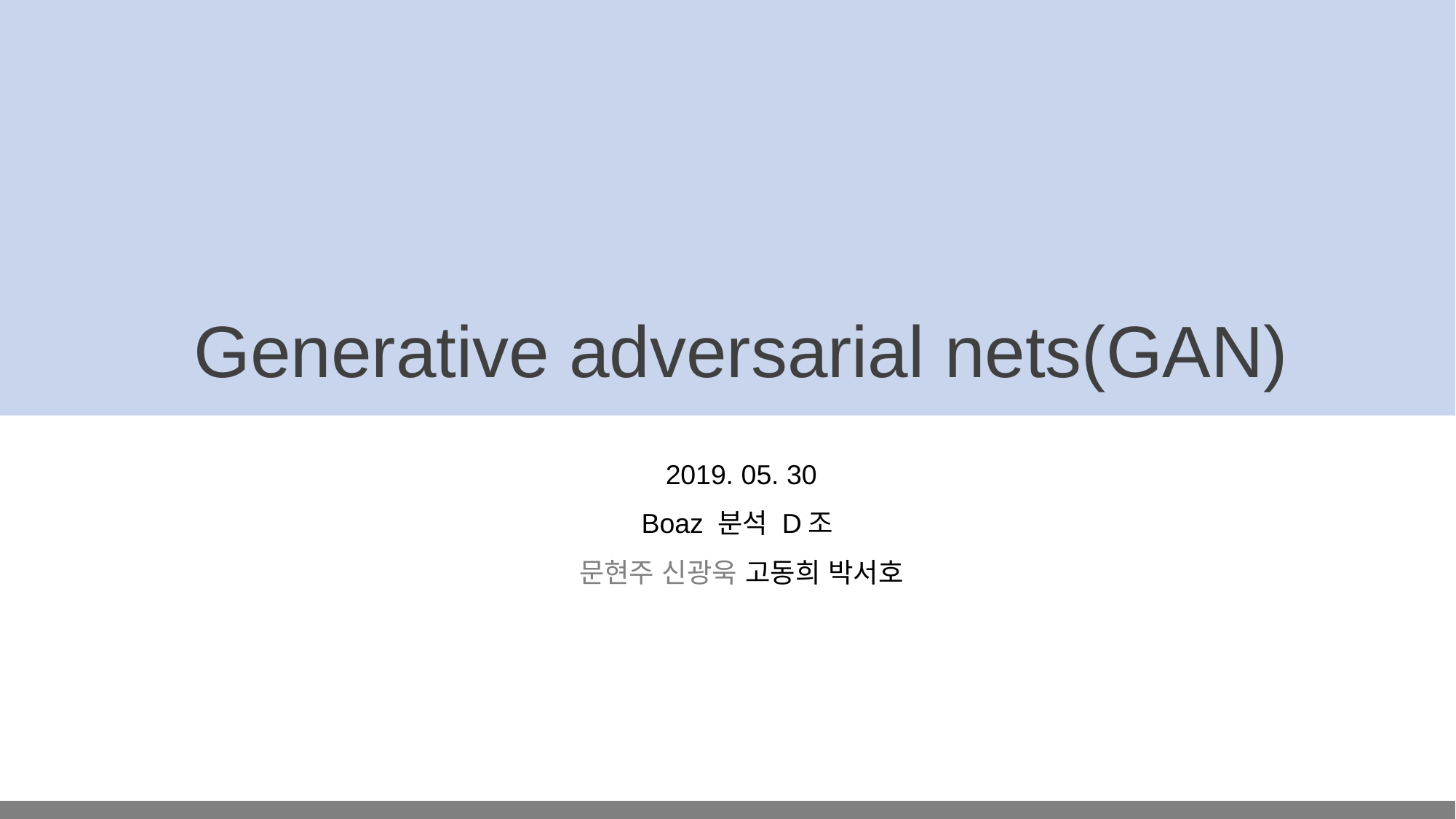

Generative adversarial nets(GAN)

2019. 05. 30
Boaz 분석 D조
문현주 신광욱 고동희 박서호